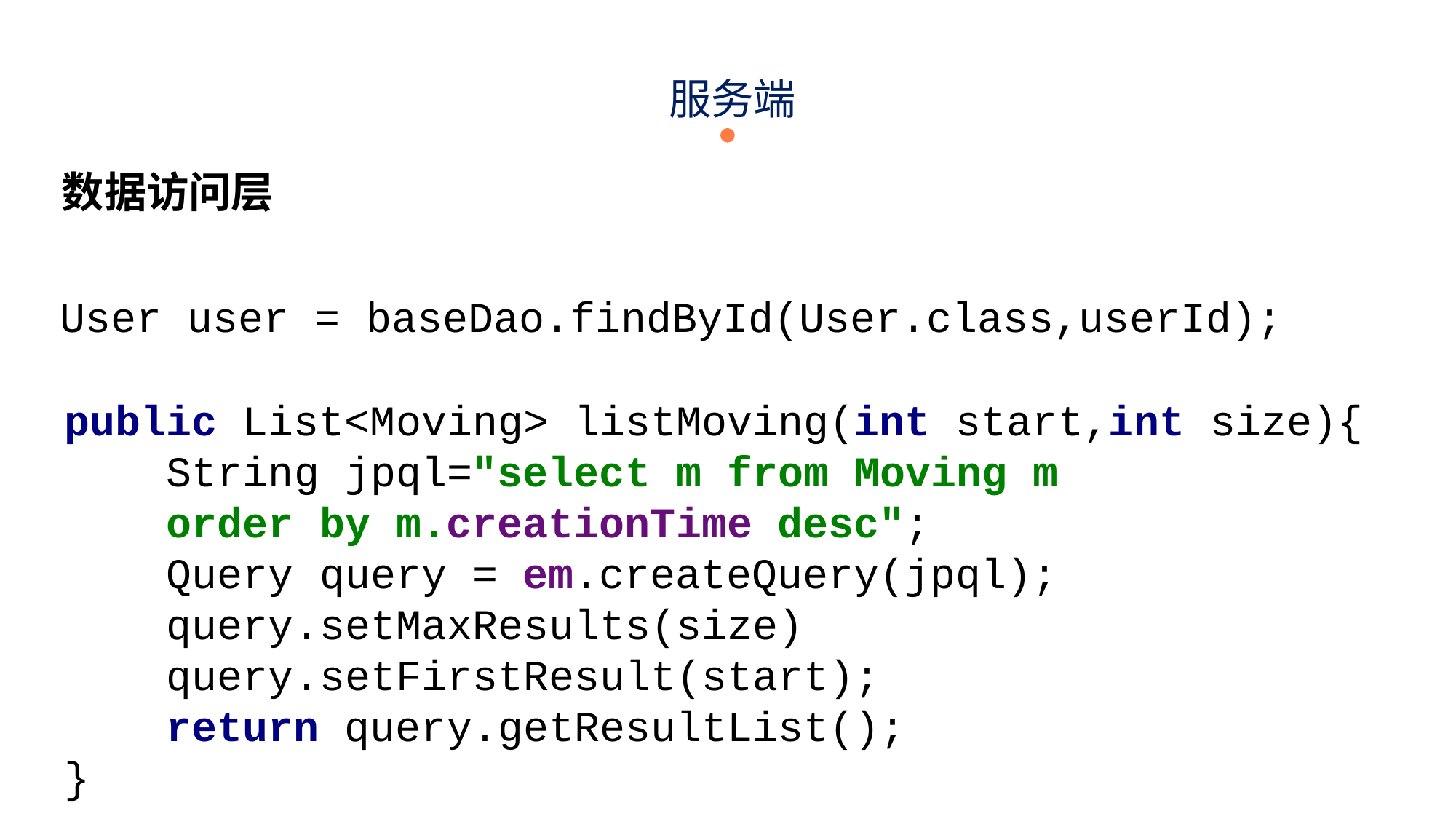

服务端

数据访问层
User user = baseDao.findById(User.class,userId);
public List<Moving> listMoving(int start,int size){
    String jpql="select m from Moving m
    order by m.creationTime desc";
    Query query = em.createQuery(jpql);
    query.setMaxResults(size)
    query.setFirstResult(start);
    return query.getResultList();
}